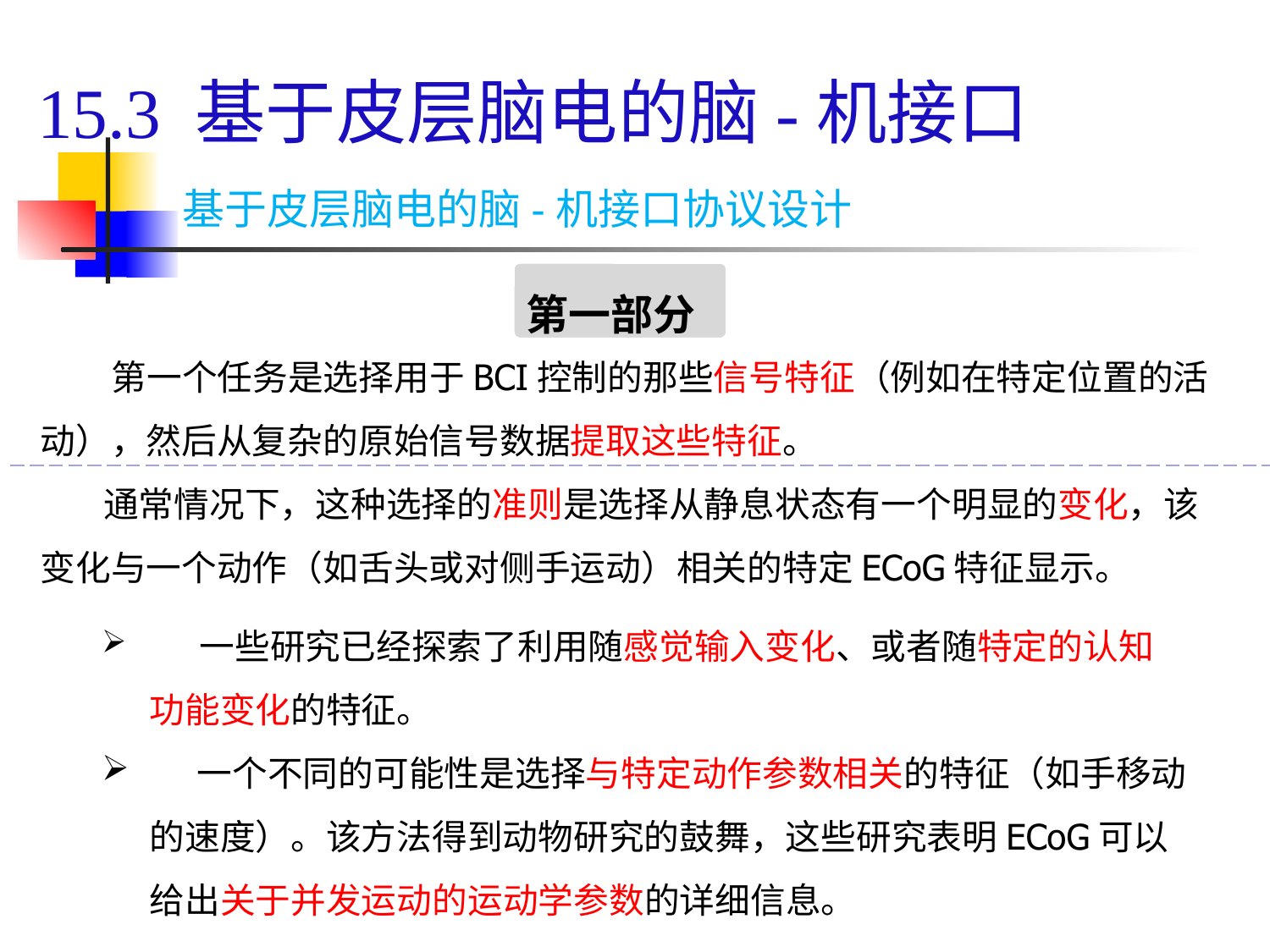

# 15.3 基于皮层脑电的脑-机接口
基于皮层脑电的脑-机接口协议设计
第一部分
        第一个任务是选择用于BCI控制的那些信号特征（例如在特定位置的活动），然后从复杂的原始信号数据提取这些特征。
       通常情况下，这种选择的准则是选择从静息状态有一个明显的变化，该变化与一个动作（如舌头或对侧手运动）相关的特定ECoG特征显示。
       一些研究已经探索了利用随感觉输入变化、或者随特定的认知
     功能变化的特征。
     一个不同的可能性是选择与特定动作参数相关的特征（如手移动的速度）。该方法得到动物研究的鼓舞，这些研究表明ECoG可以给出关于并发运动的运动学参数的详细信息。